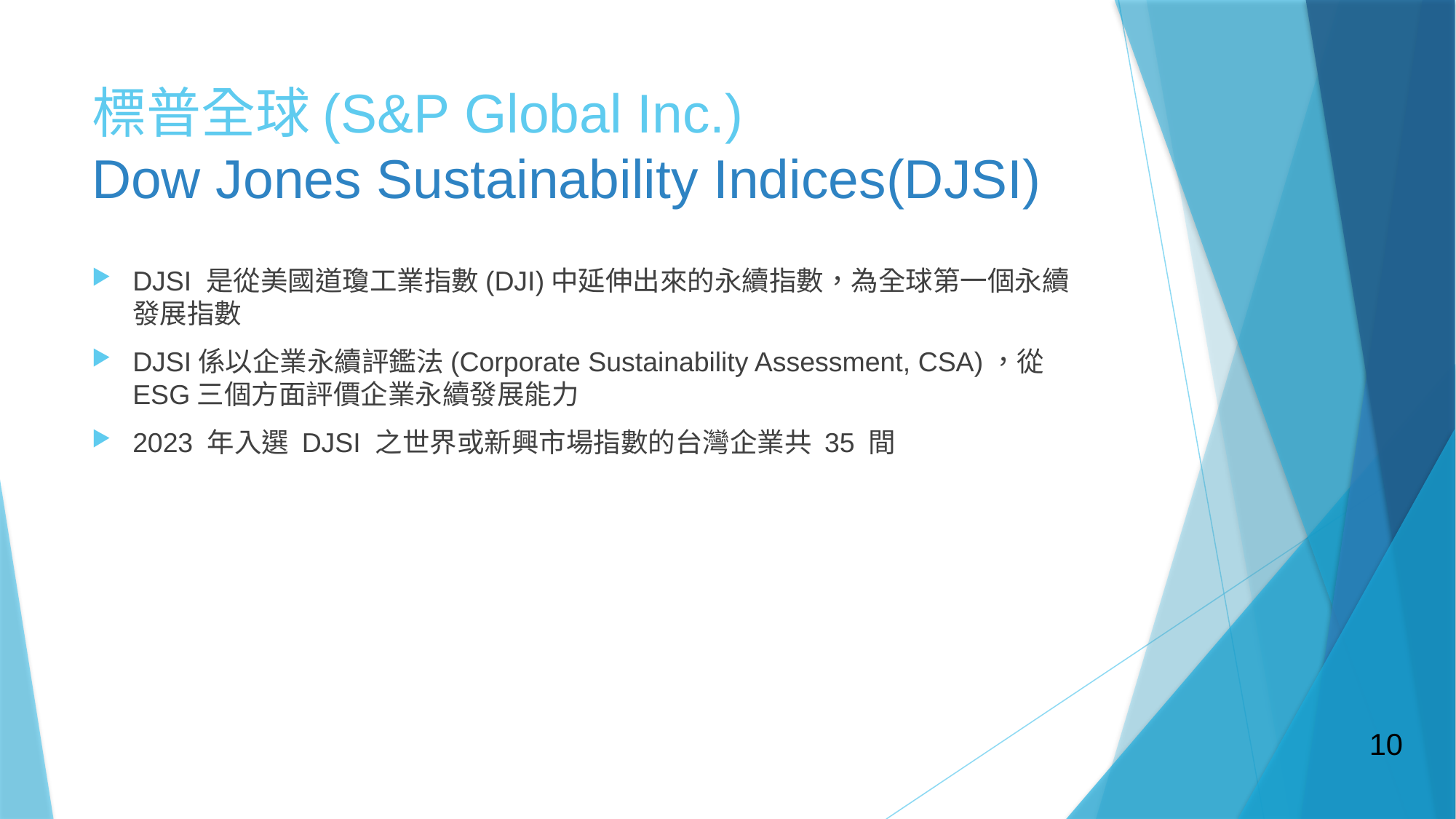

# 標普全球(S&P Global Inc.) Dow Jones Sustainability Indices(DJSI)
DJSI 是從美國道瓊工業指數(DJI)中延伸出來的永續指數，為全球第一個永續發展指數
DJSI係以企業永續評鑑法(Corporate Sustainability Assessment, CSA)，從ESG三個方面評價企業永續發展能力
2023 年入選 DJSI 之世界或新興市場指數的台灣企業共 35 間

10